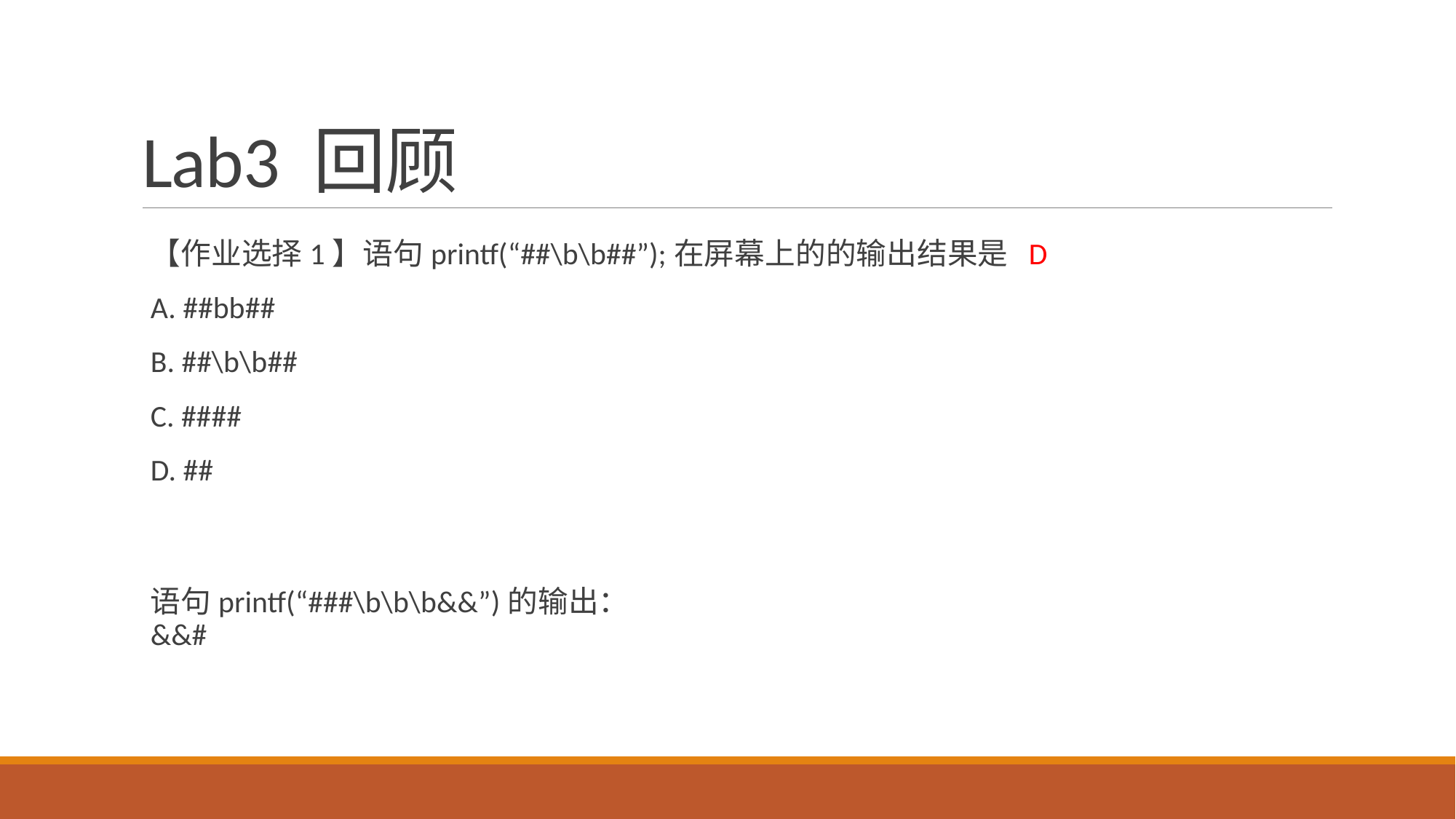

# Lab3 回顾
【作业选择1】语句printf(“##\b\b##”);在屏幕上的的输出结果是  D
A. ##bb##
B. ##\b\b##
C. ####
D. ##
语句printf(“###\b\b\b&&”)的输出：&&#